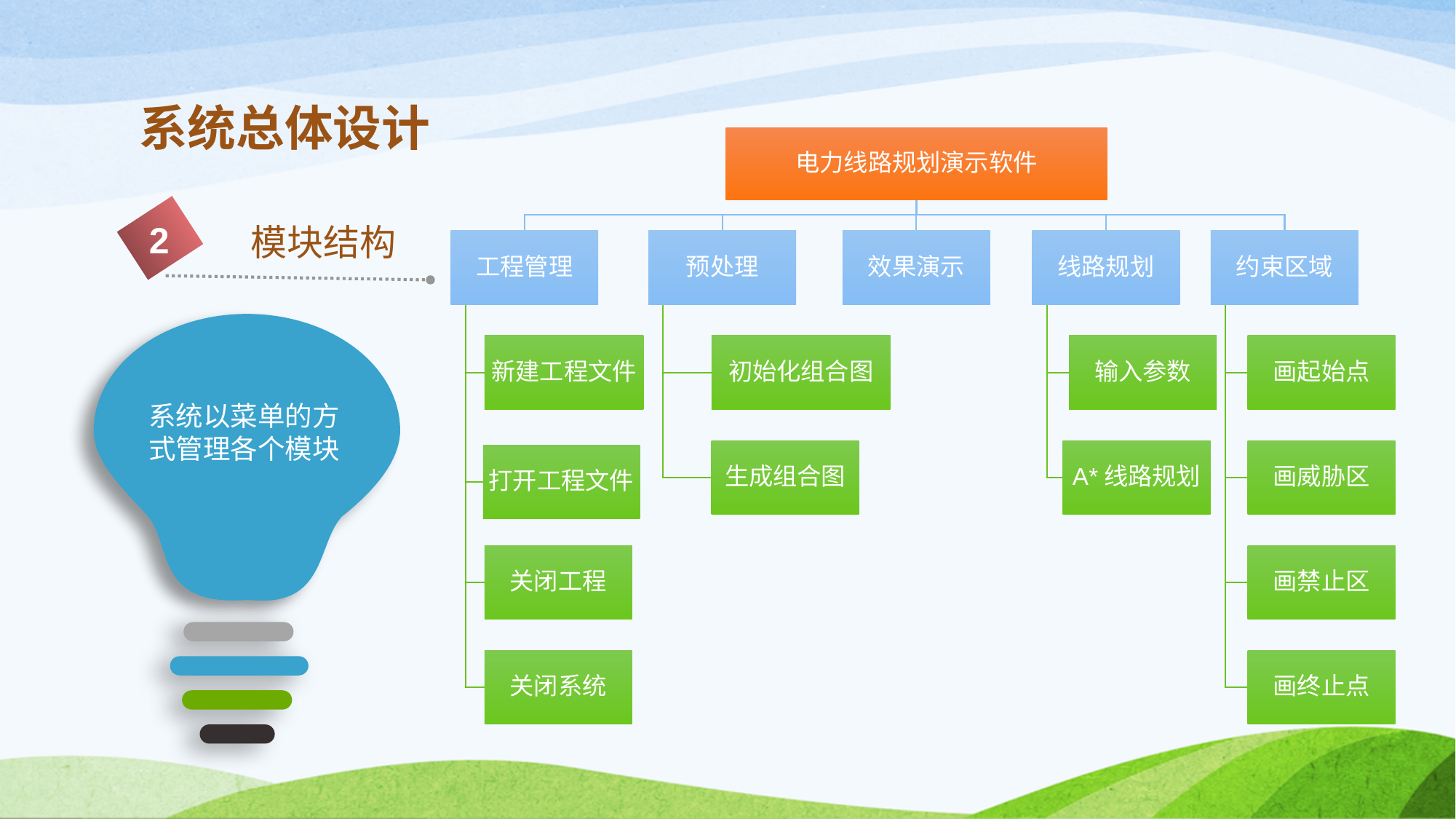

系统总体设计
电力线路规划演示软件
工程管理
新建工程文件
打开工程文件
关闭工程
关闭系统
预处理
初始化组合图
生成组合图
效果演示
线路规划
输入参数
A*线路规划
约束区域
画起始点
画威胁区
画禁止区
画终止点

2
模块结构

系统以菜单的方式管理各个模块